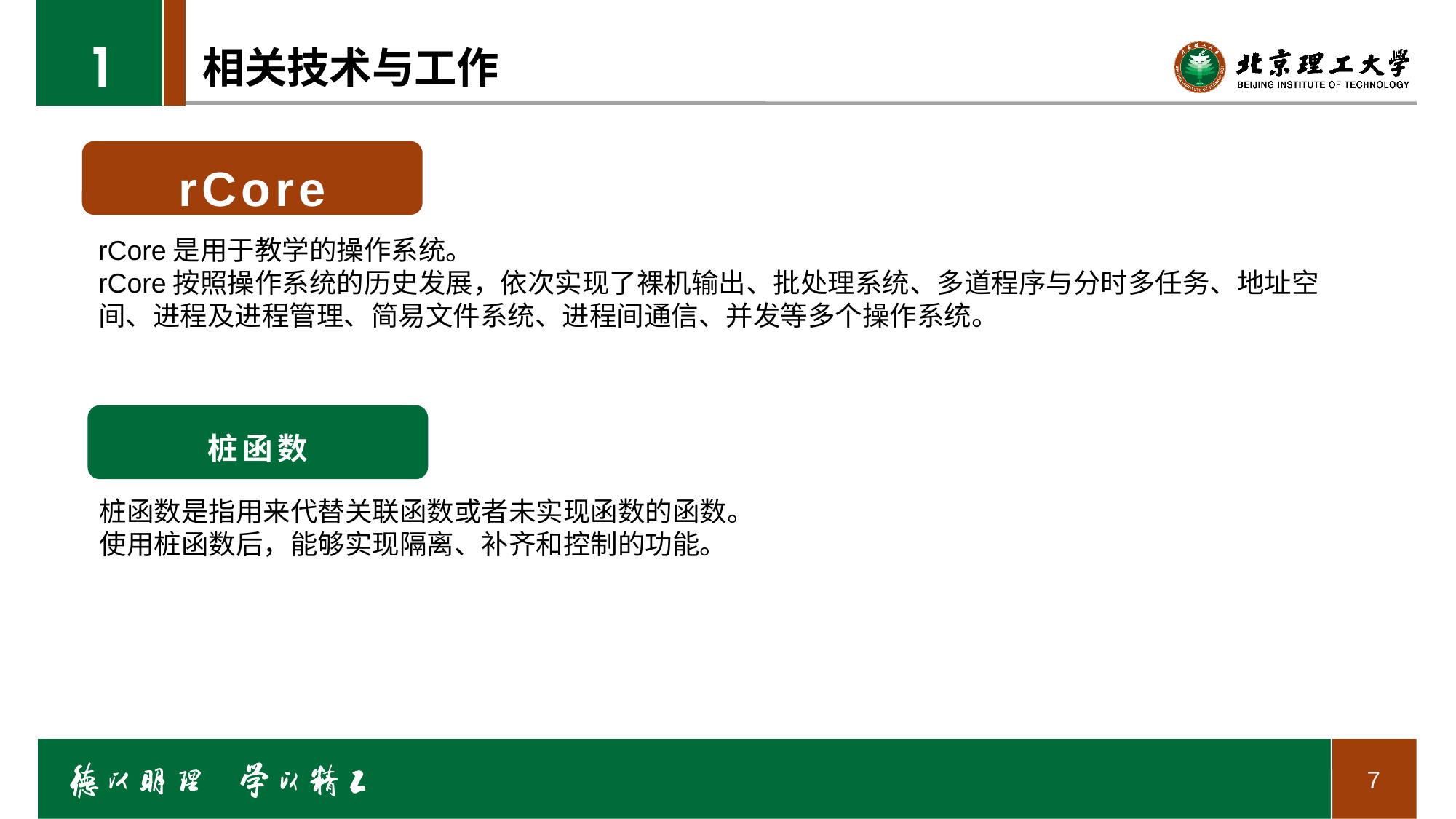

1
# 相关技术与工作
rCore
rCore是用于教学的操作系统。
rCore按照操作系统的历史发展，依次实现了裸机输出、批处理系统、多道程序与分时多任务、地址空间、进程及进程管理、简易文件系统、进程间通信、并发等多个操作系统。

桩函数
桩函数是指用来代替关联函数或者未实现函数的函数。
使用桩函数后，能够实现隔离、补齐和控制的功能。